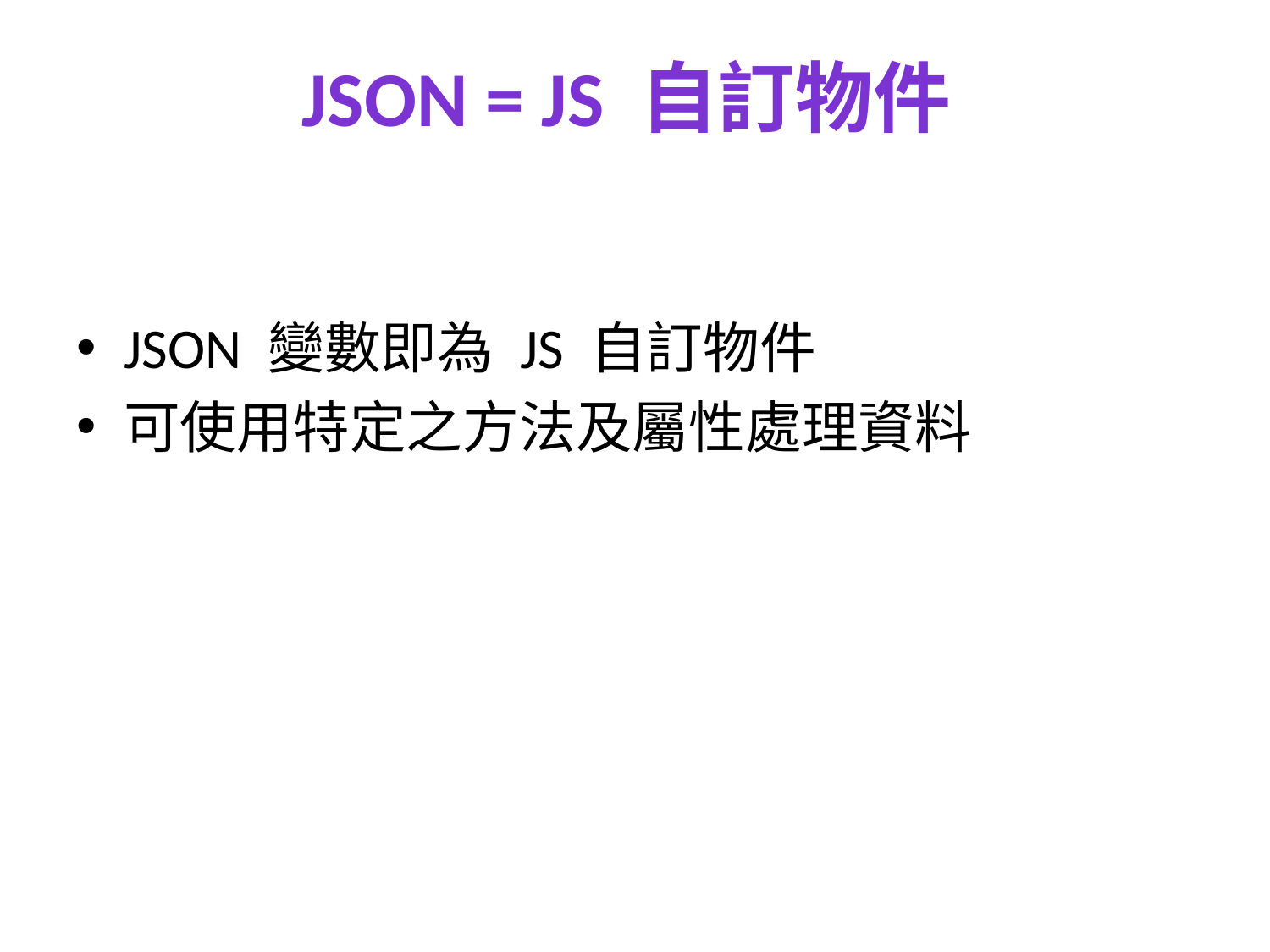

JSON = JS 自訂物件
JSON 變數即為 JS 自訂物件
可使用特定之方法及屬性處理資料